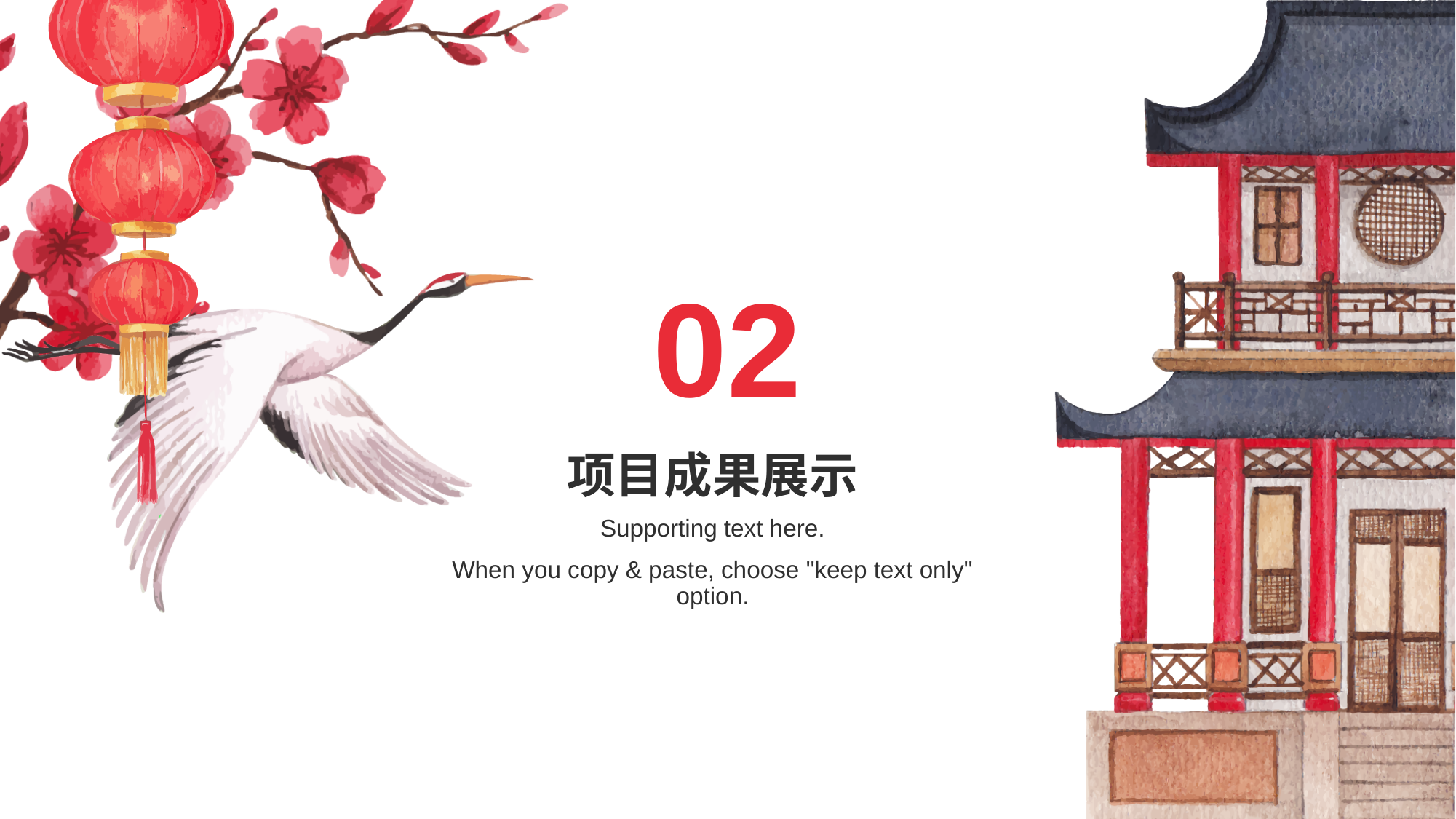

02
# 项目成果展示
Supporting text here.
When you copy & paste, choose "keep text only" option.